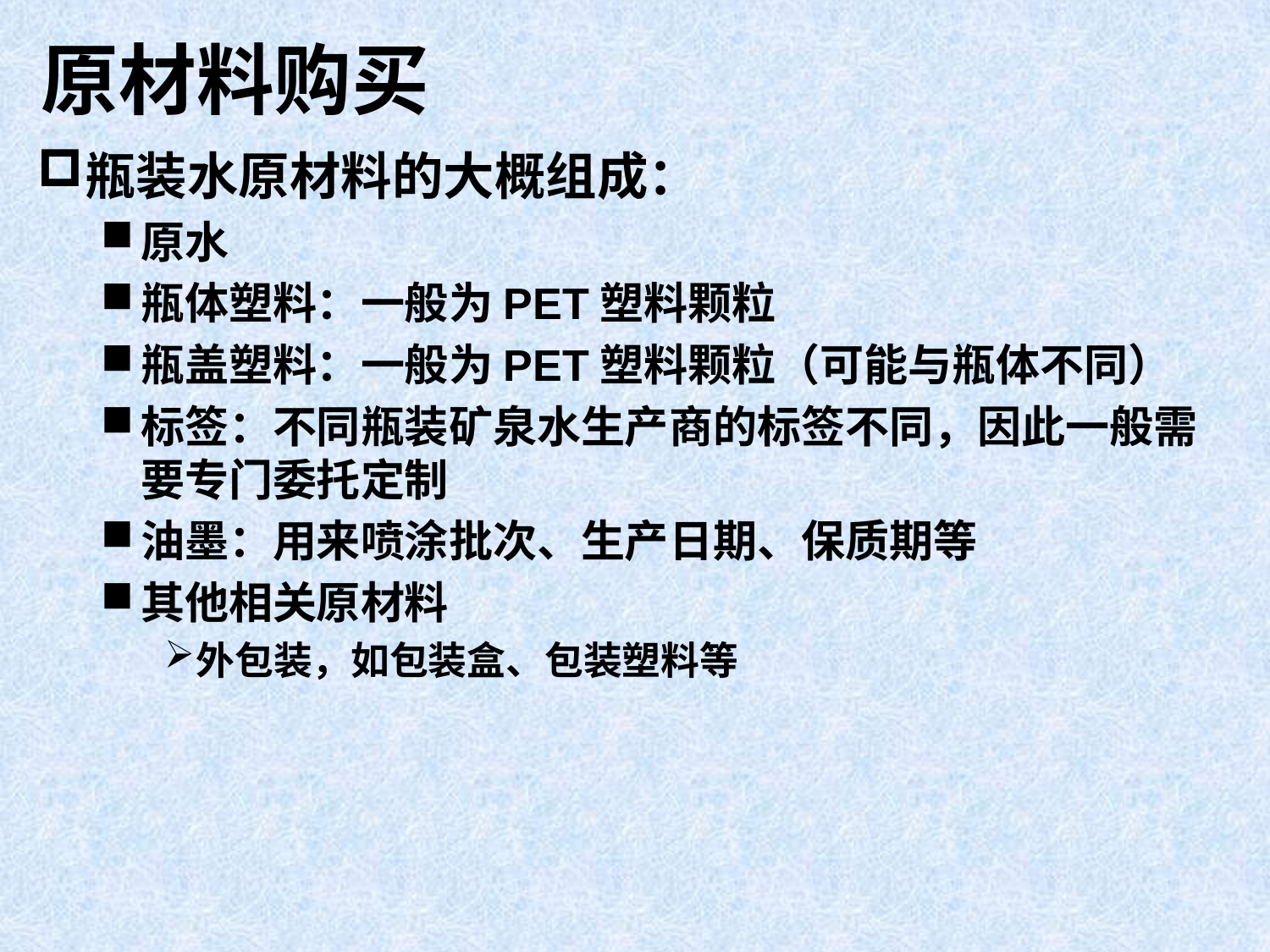

# 原材料购买
瓶装水原材料的大概组成：
原水
瓶体塑料：一般为PET塑料颗粒
瓶盖塑料：一般为PET塑料颗粒（可能与瓶体不同）
标签：不同瓶装矿泉水生产商的标签不同，因此一般需要专门委托定制
油墨：用来喷涂批次、生产日期、保质期等
其他相关原材料
外包装，如包装盒、包装塑料等